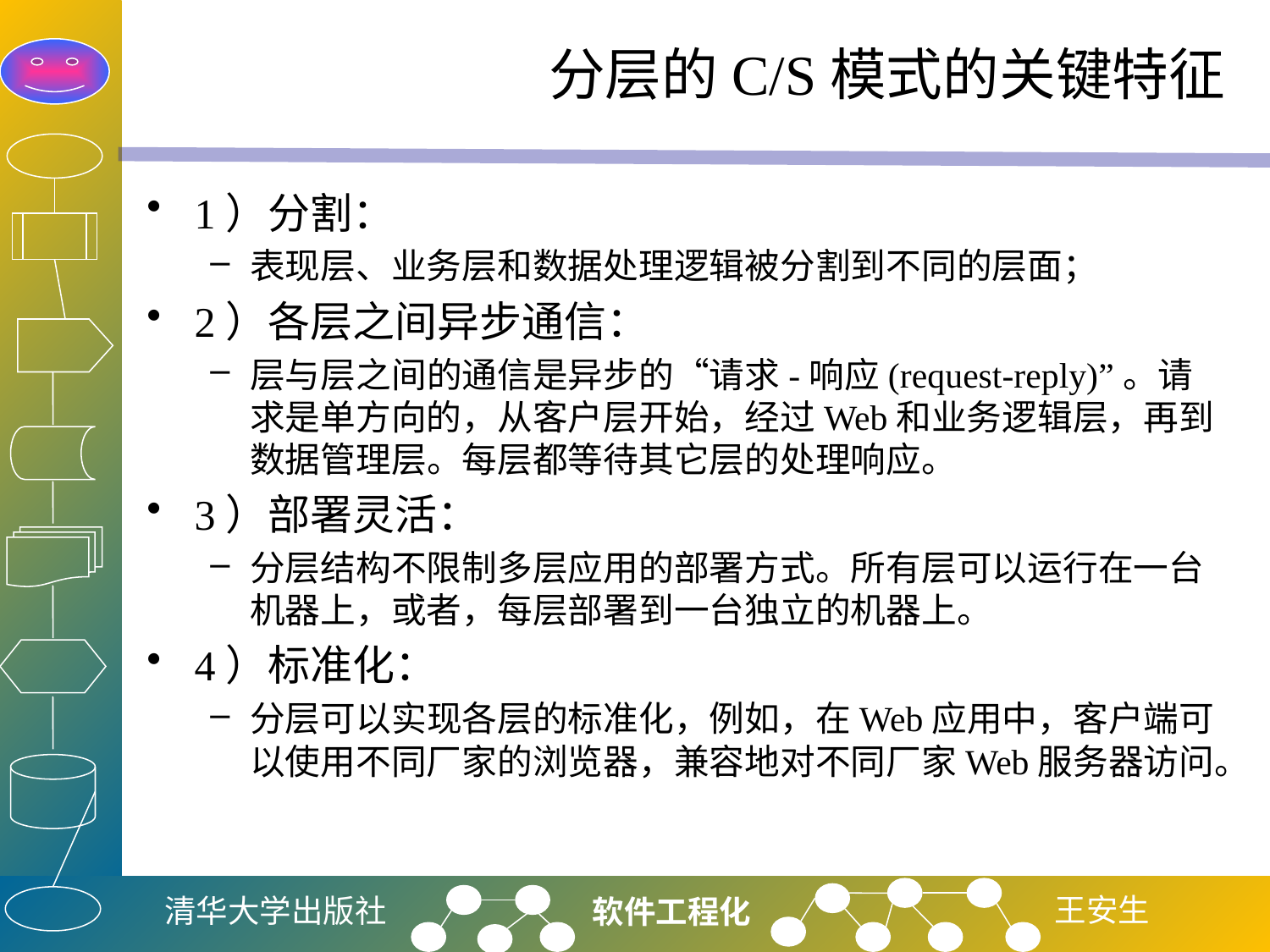

# 分层的C/S模式的关键特征
1）分割：
表现层、业务层和数据处理逻辑被分割到不同的层面；
2）各层之间异步通信：
层与层之间的通信是异步的“请求-响应(request-reply)”。请求是单方向的，从客户层开始，经过Web和业务逻辑层，再到数据管理层。每层都等待其它层的处理响应。
3）部署灵活：
分层结构不限制多层应用的部署方式。所有层可以运行在一台机器上，或者，每层部署到一台独立的机器上。
4）标准化：
分层可以实现各层的标准化，例如，在Web应用中，客户端可以使用不同厂家的浏览器，兼容地对不同厂家Web服务器访问。